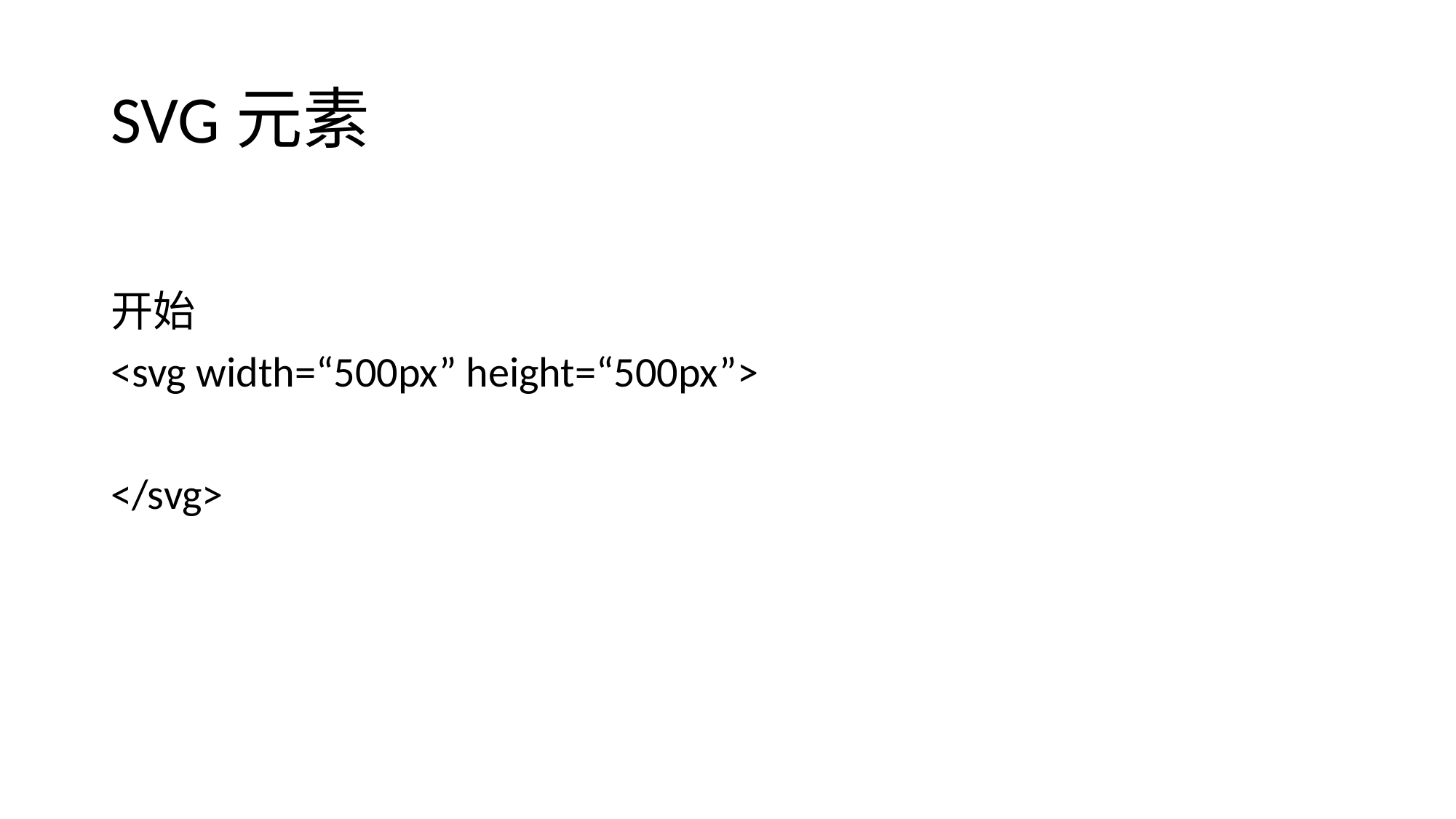

# SVG元素

开始
<svg width=“500px” height=“500px”>

</svg>